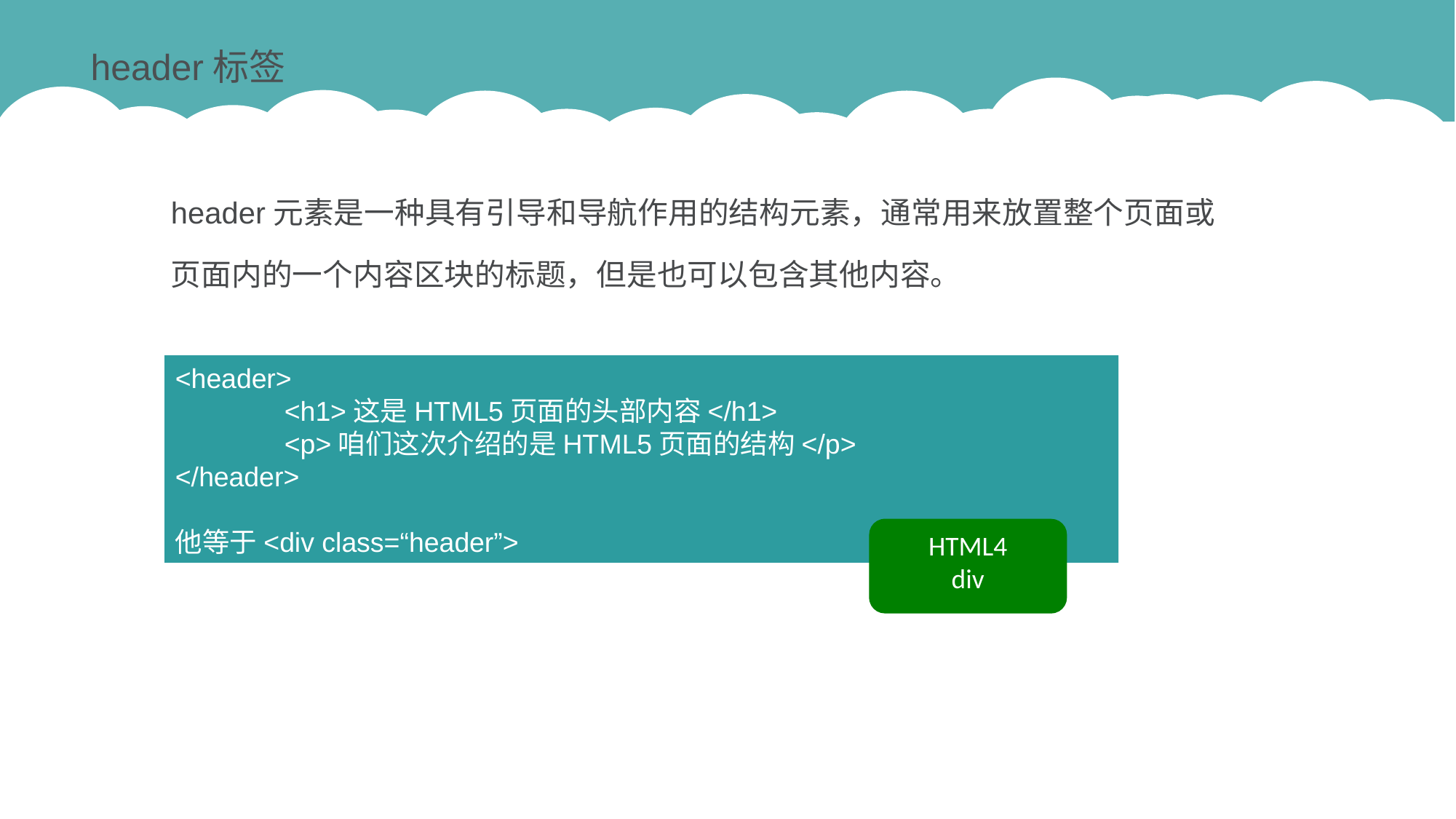

header标签
header元素是一种具有引导和导航作用的结构元素，通常用来放置整个页面或页面内的一个内容区块的标题，但是也可以包含其他内容。
<header>
	<h1>这是HTML5页面的头部内容</h1>
	<p>咱们这次介绍的是HTML5页面的结构</p>
</header>

他等于<div class=“header”>
HTML4
div